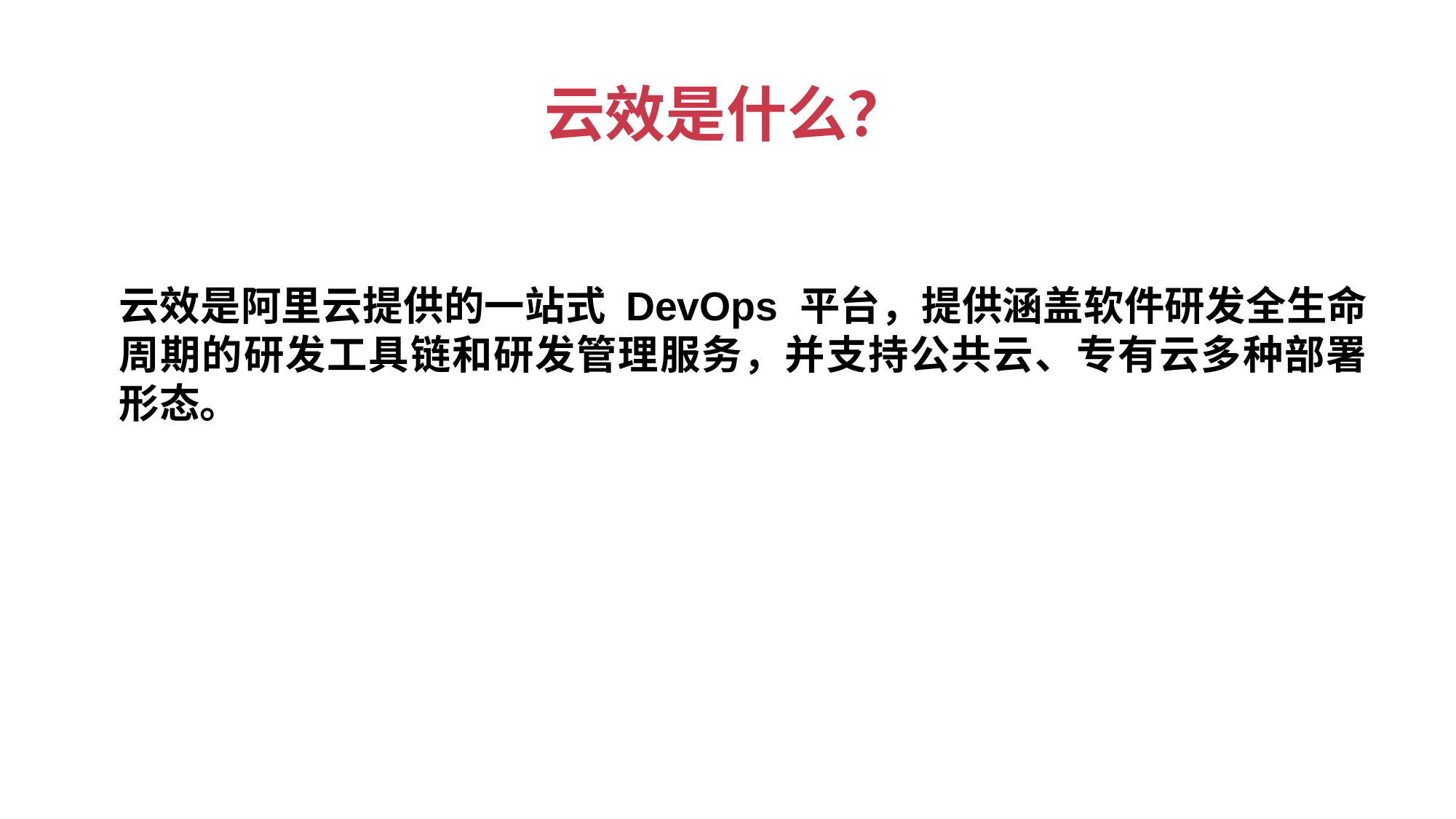

云效是什么？
云效是阿里云提供的一站式 DevOps 平台，提供涵盖软件研发全生命周期的研发工具链和研发管理服务，并支持公共云、专有云多种部署形态。